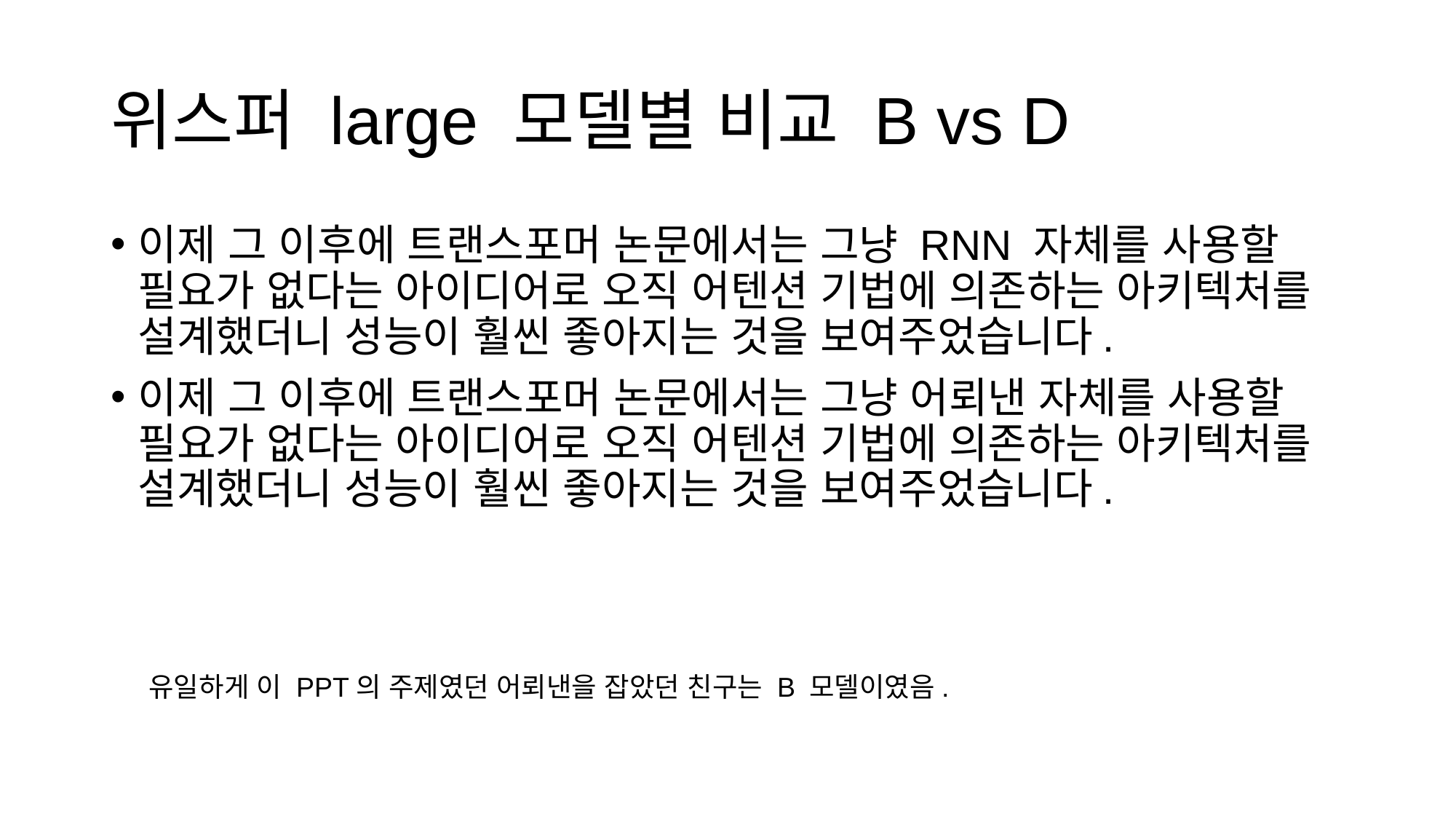

# 위스퍼 large 모델별 비교 B vs D
이제 그 이후에 트랜스포머 논문에서는 그냥 RNN 자체를 사용할 필요가 없다는 아이디어로 오직 어텐션 기법에 의존하는 아키텍처를 설계했더니 성능이 훨씬 좋아지는 것을 보여주었습니다.
이제 그 이후에 트랜스포머 논문에서는 그냥 어뢰낸 자체를 사용할 필요가 없다는 아이디어로 오직 어텐션 기법에 의존하는 아키텍처를 설계했더니 성능이 훨씬 좋아지는 것을 보여주었습니다.

유일하게 이 PPT의 주제였던 어뢰낸을 잡았던 친구는 B 모델이였음.